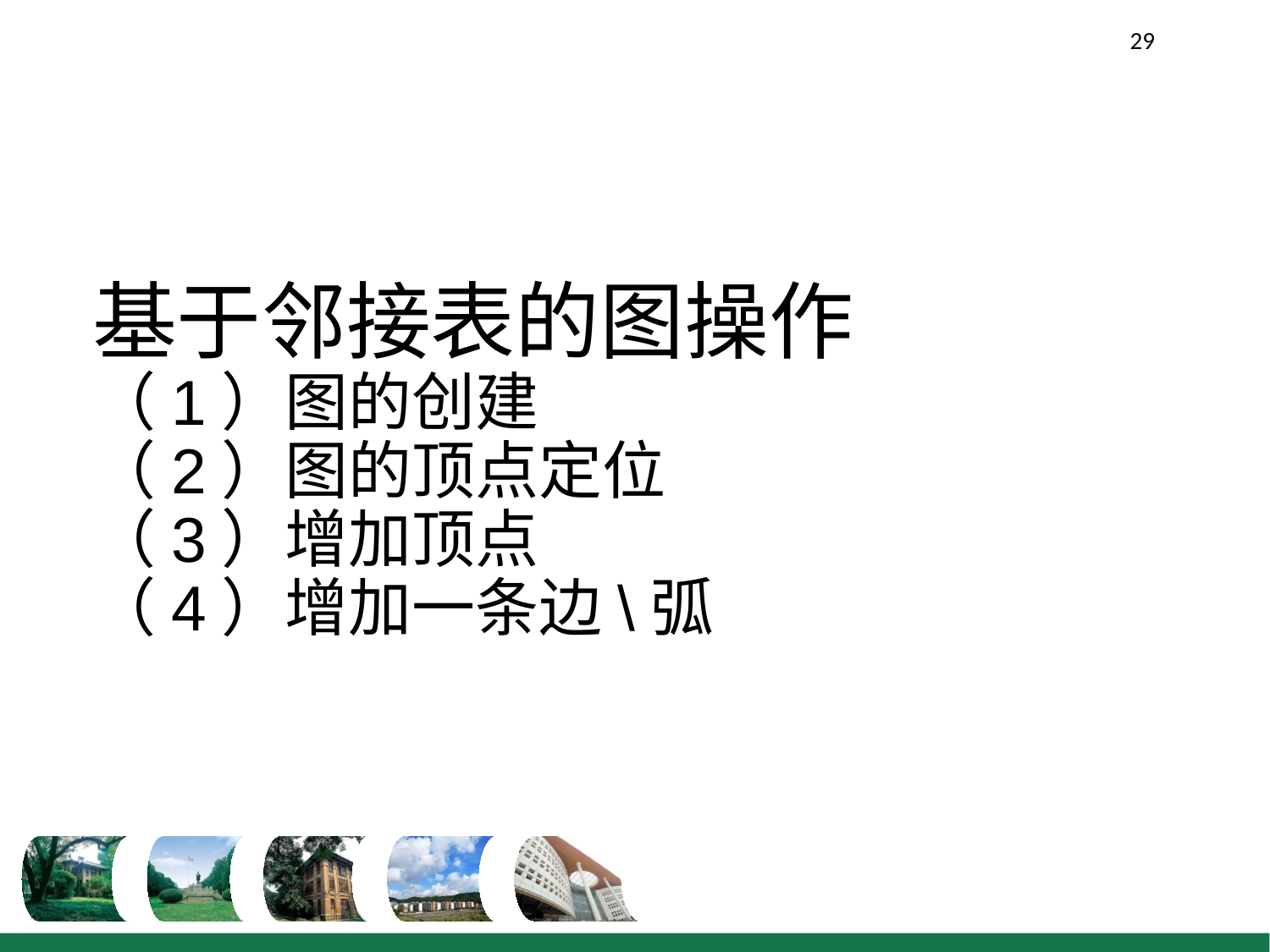

29
# 基于邻接表的图操作 （1）图的创建 （2）图的顶点定位 （3）增加顶点 （4）增加一条边\弧